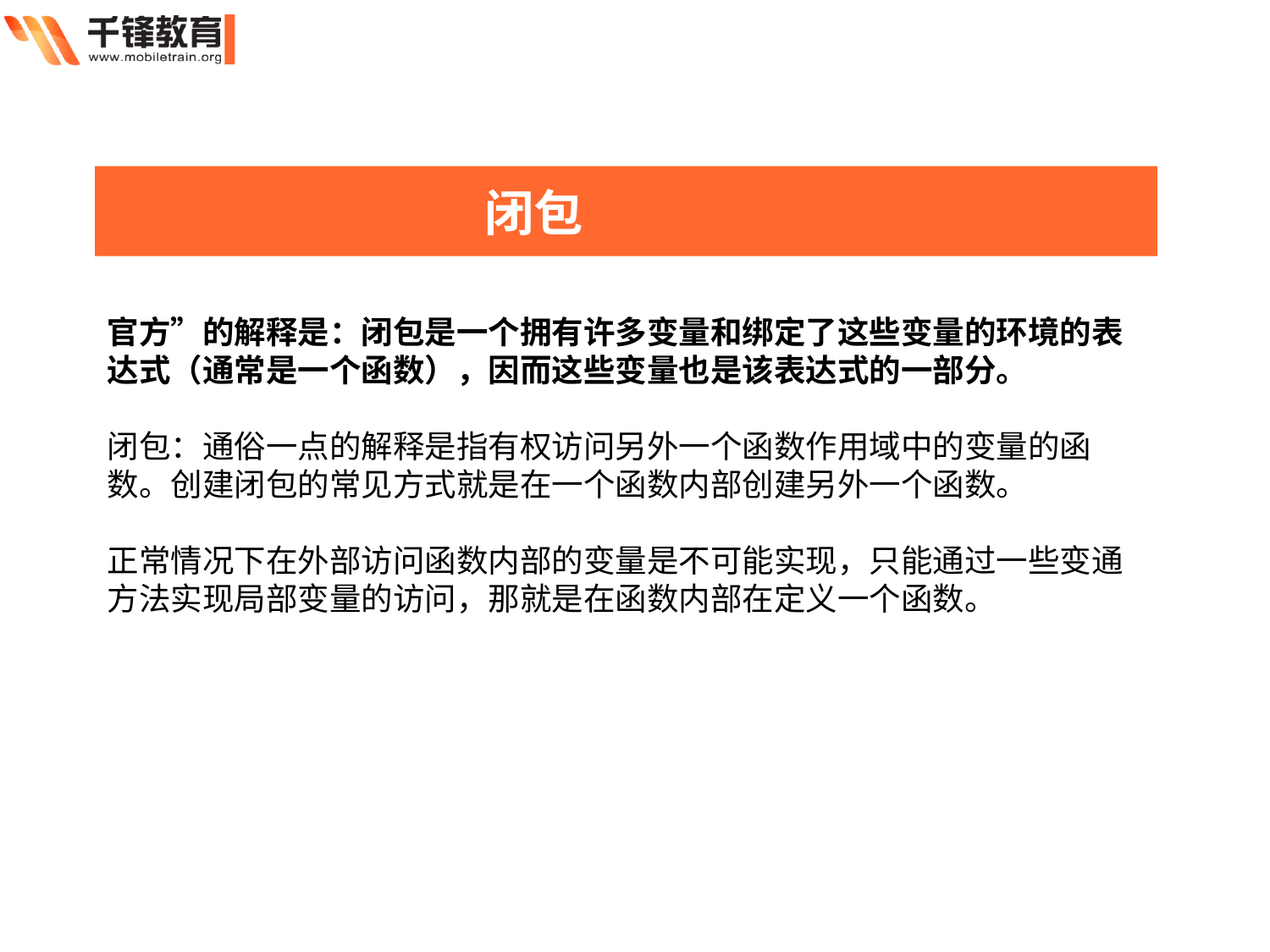

闭包
官方”的解释是：闭包是一个拥有许多变量和绑定了这些变量的环境的表达式（通常是一个函数），因而这些变量也是该表达式的一部分。

闭包：通俗一点的解释是指有权访问另外一个函数作用域中的变量的函数。创建闭包的常见方式就是在一个函数内部创建另外一个函数。

正常情况下在外部访问函数内部的变量是不可能实现，只能通过一些变通方法实现局部变量的访问，那就是在函数内部在定义一个函数。